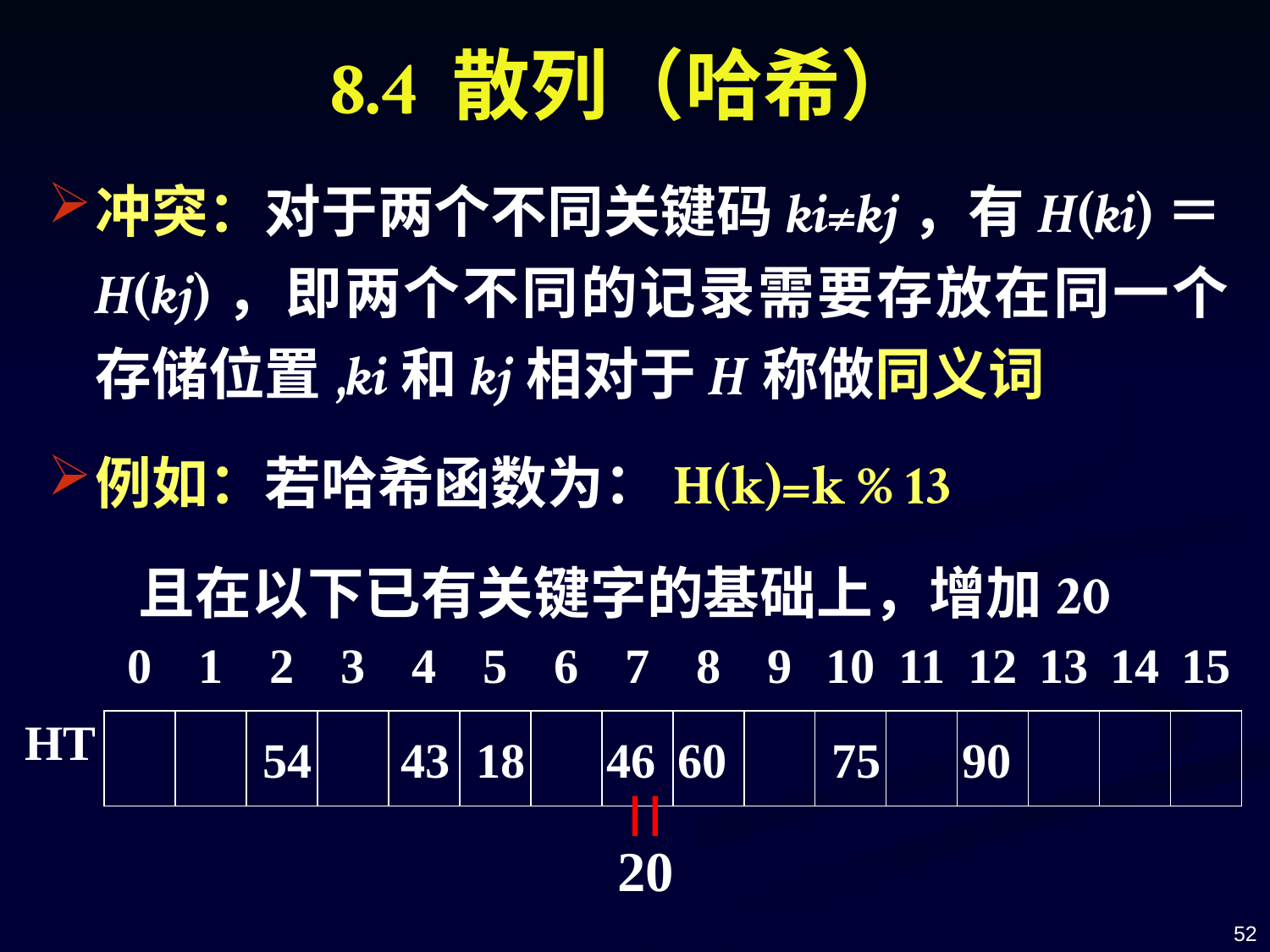

8.4 散列（哈希）
冲突：对于两个不同关键码ki≠kj，有H(ki)＝H(kj)，即两个不同的记录需要存放在同一个存储位置,ki和kj相对于H称做同义词
例如：若哈希函数为：H(k)=k % 13
      且在以下已有关键字的基础上，增加20
0
1
2
3
4
5
6
7
8
9
10
11
12
13
14
15

HT

 54

43
 18

46
60

 75

90

20
52